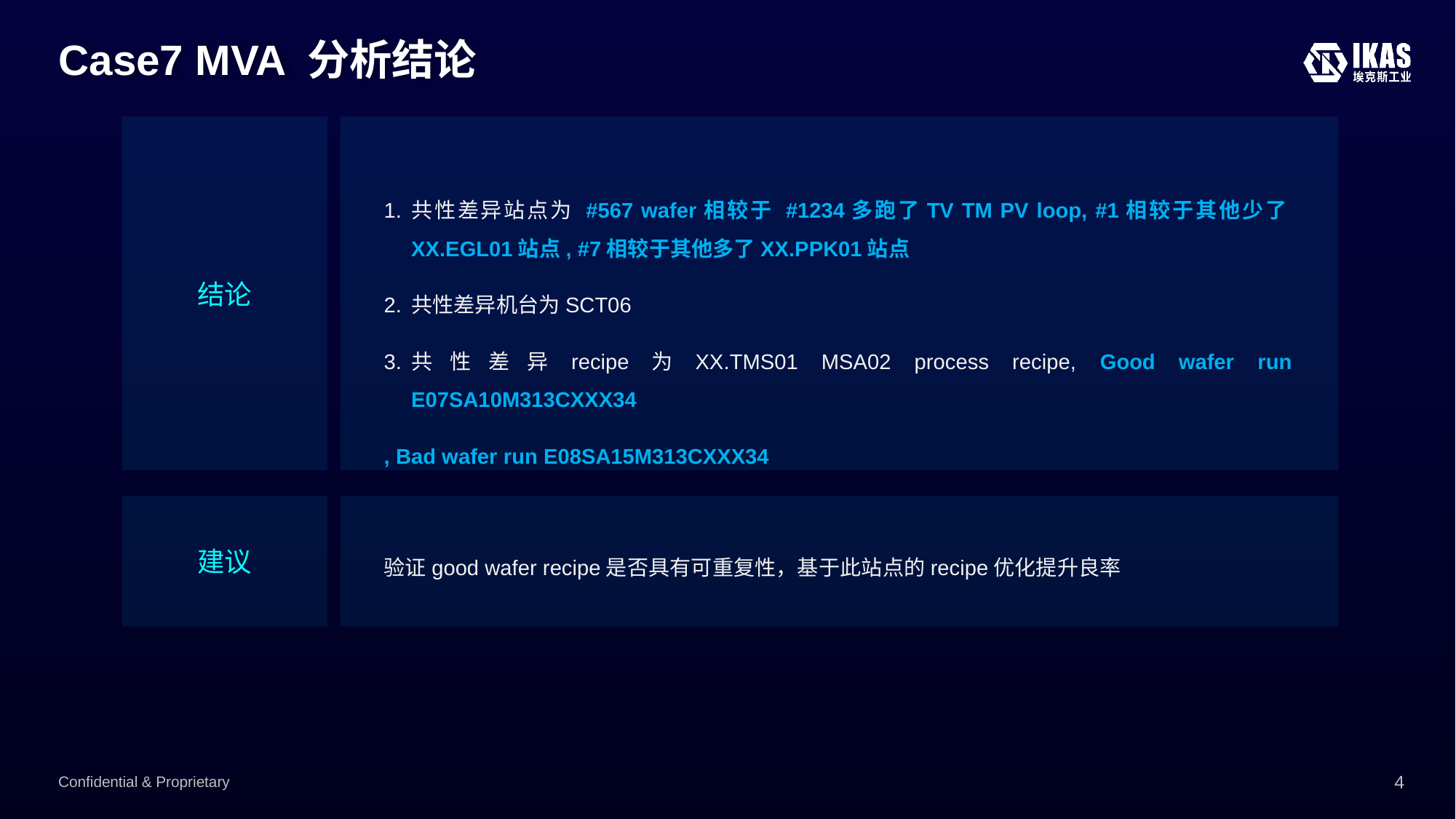

# Case7 MVA 分析结论
结论

共性差异站点为 #567 wafer相较于 #1234多跑了TV TM PV loop, #1相较于其他少了XX.EGL01站点, #7相较于其他多了XX.PPK01站点
共性差异机台为SCT06
共性差异recipe为XX.TMS01 MSA02 process recipe, Good wafer run E07SA10M313CXXX34
, Bad wafer run E08SA15M313CXXX34
建议

验证good wafer recipe是否具有可重复性，基于此站点的recipe优化提升良率